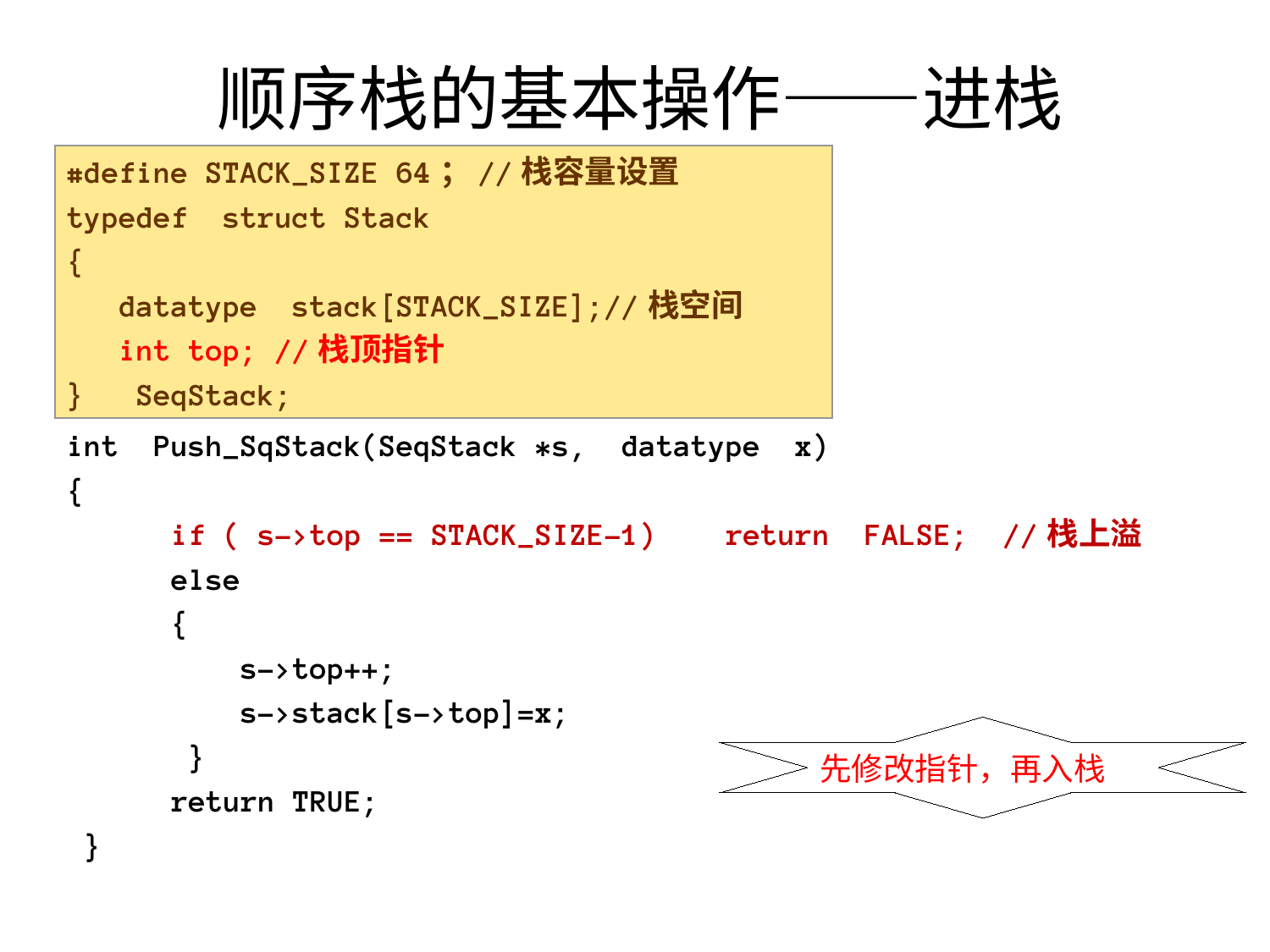

# 顺序栈的基本操作——进栈
#define STACK_SIZE 64；//栈容量设置
typedef  struct Stack
{
   datatype  stack[STACK_SIZE];//栈空间
   int top; //栈顶指针
}   SeqStack;
/*=======================================
函数功能：顺序栈进栈操作
函数输入：顺序栈地址，进栈元素值
函数输出：0——栈上溢，操作失败；1——操作正常
=========================================*/
int  Push_SqStack(SeqStack *s,  datatype  x)
{
      if ( s->top == STACK_SIZE-1)    return  FALSE;  //栈上溢
      else
      {
          s->top++;
          s->stack[s->top]=x;
       }
      return TRUE;
 }
先修改指针，再入栈
30